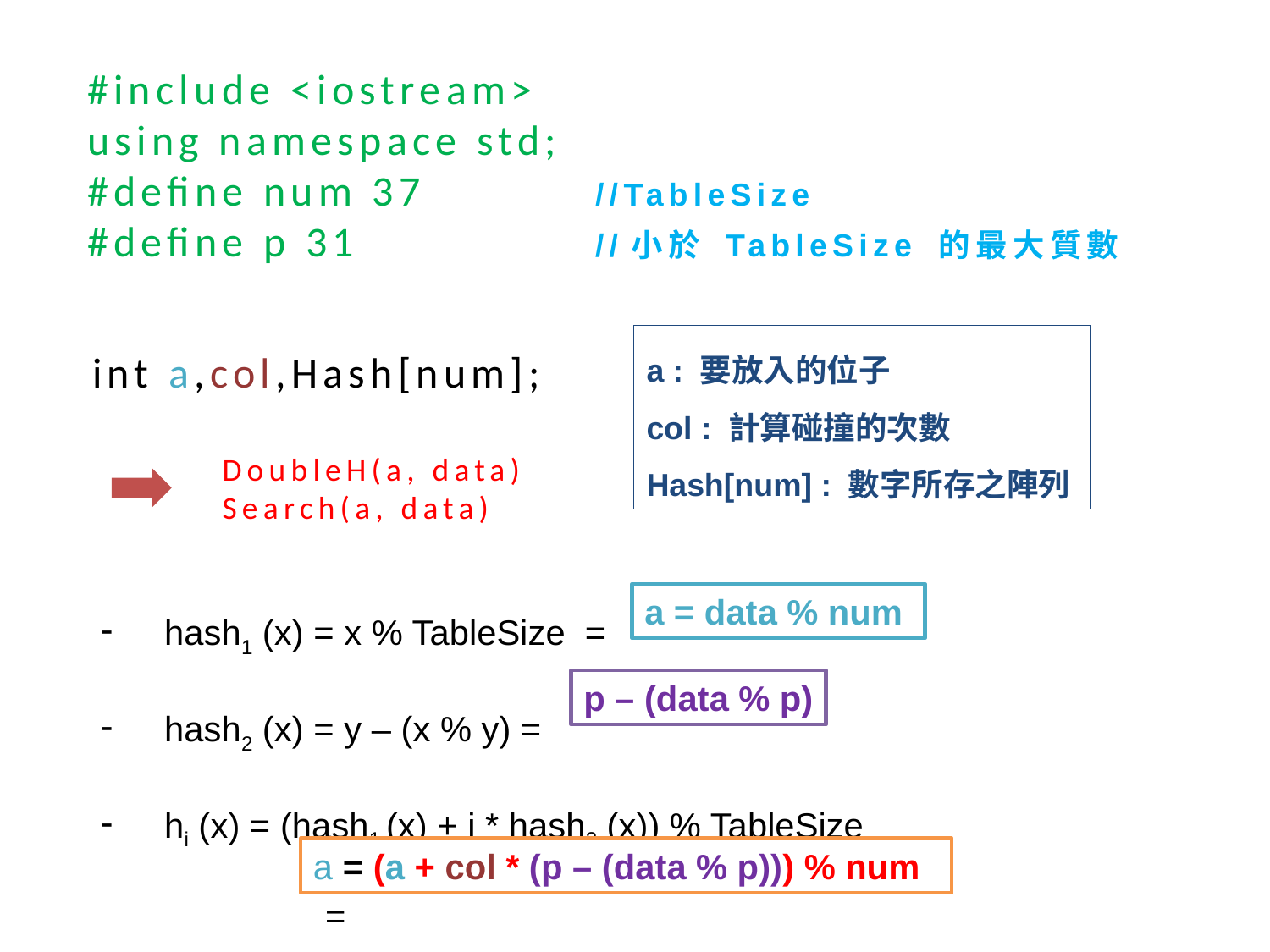

#include <iostream>
using namespace std;
#define num 37		//TableSize
#define p 31		//小於 TableSize 的最大質數
a : 要放入的位子
col : 計算碰撞的次數
Hash[num] : 數字所存之陣列
int a,col,Hash[num];
DoubleH(a, data)
Search(a, data)

hash1 (x) = x % TableSize  =
hash2 (x) = y – (x % y) =
hi (x) = (hash1 (x) + i * hash2 (x)) % TableSize
	          =
a = data % num
p – (data % p)
a = (a + col * (p – (data % p))) % num